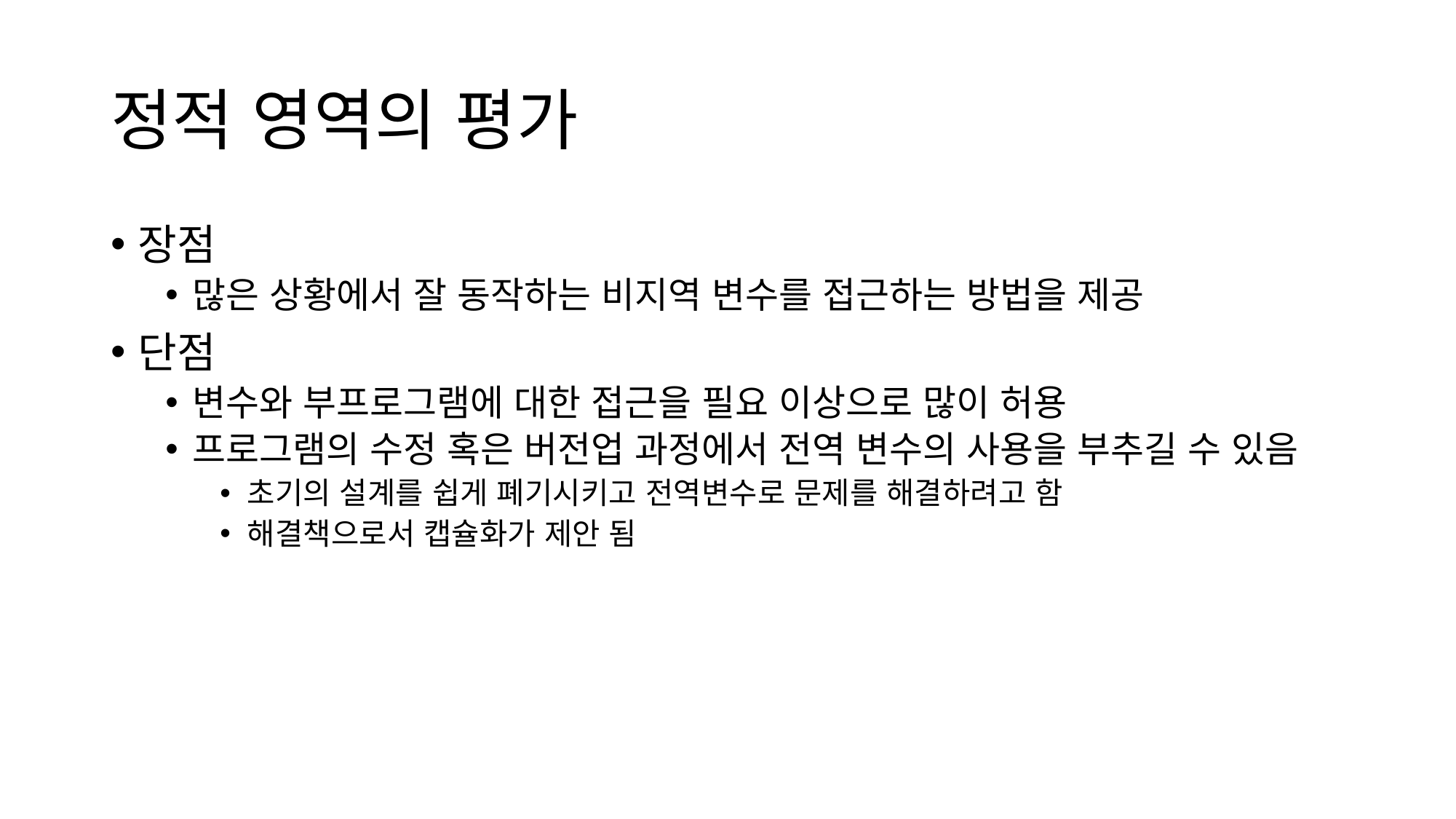

# 정적 영역의 평가
장점
많은 상황에서 잘 동작하는 비지역 변수를 접근하는 방법을 제공
단점
변수와 부프로그램에 대한 접근을 필요 이상으로 많이 허용
프로그램의 수정 혹은 버전업 과정에서 전역 변수의 사용을 부추길 수 있음
초기의 설계를 쉽게 폐기시키고 전역변수로 문제를 해결하려고 함
해결책으로서 캡슐화가 제안 됨